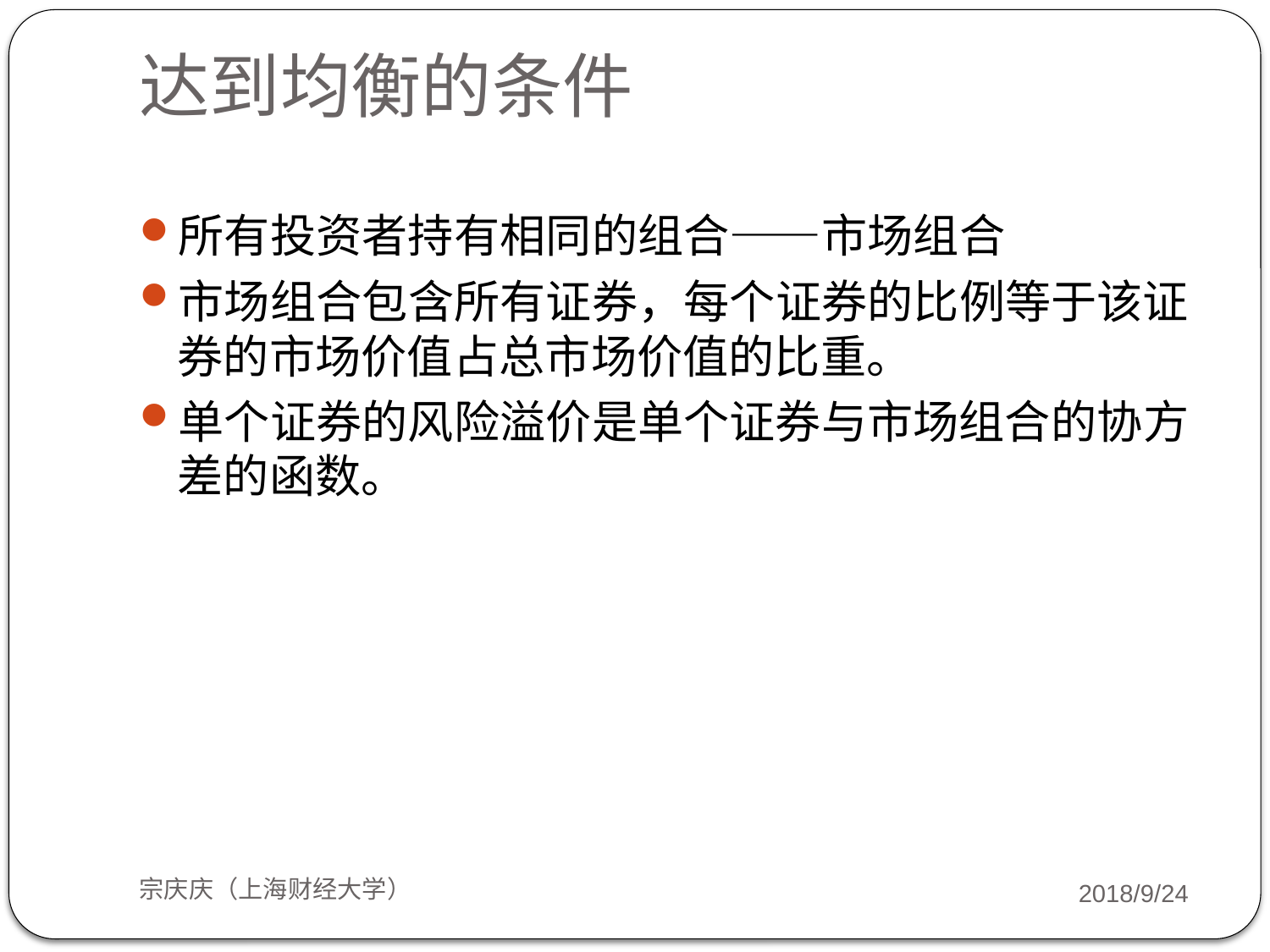

# 达到均衡的条件
所有投资者持有相同的组合——市场组合
市场组合包含所有证券，每个证券的比例等于该证券的市场价值占总市场价值的比重。
单个证券的风险溢价是单个证券与市场组合的协方差的函数。

宗庆庆（上海财经大学）
2018/9/24